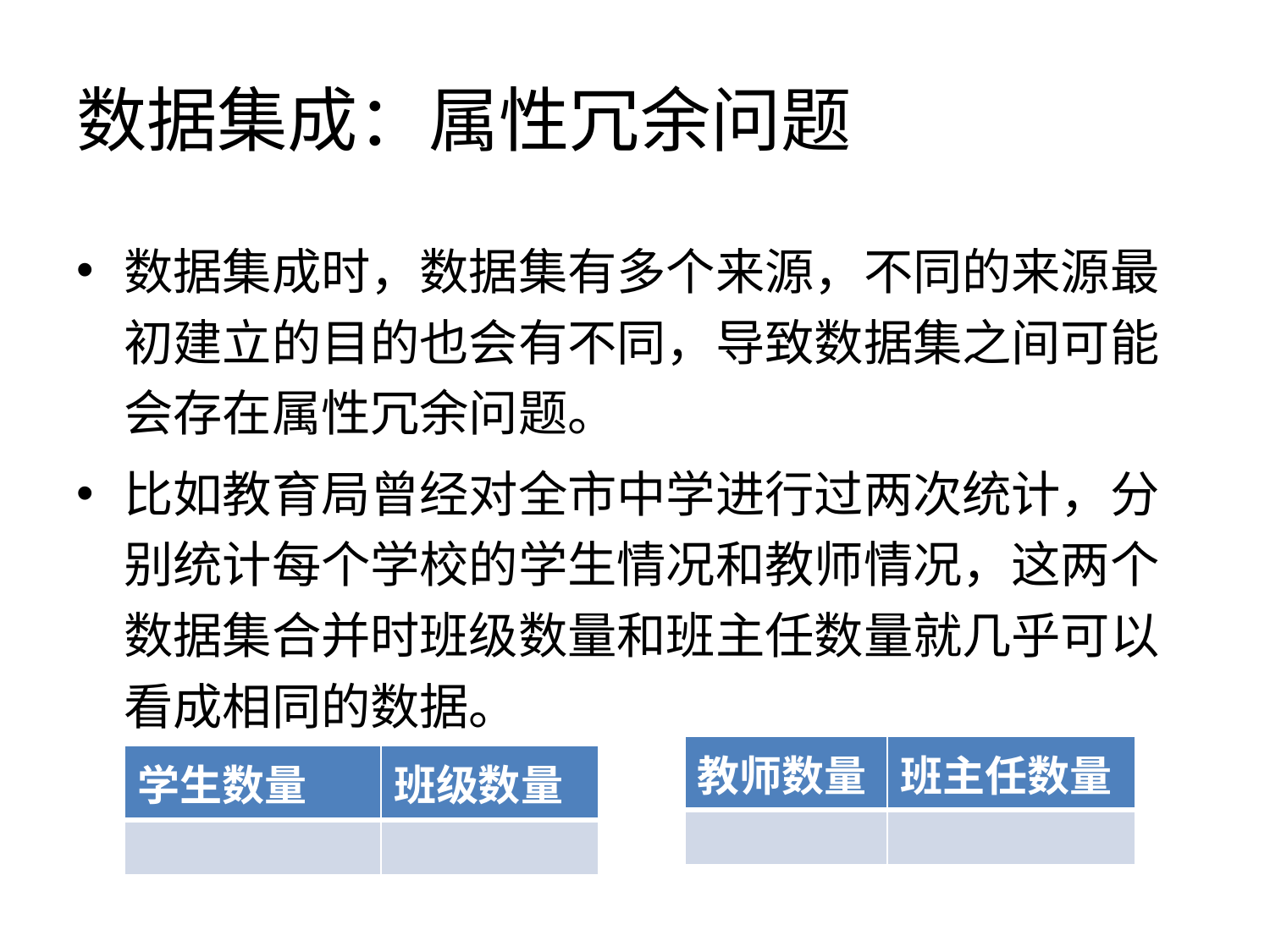

# 数据集成：属性冗余问题
数据集成时，数据集有多个来源，不同的来源最初建立的目的也会有不同，导致数据集之间可能会存在属性冗余问题。
比如教育局曾经对全市中学进行过两次统计，分别统计每个学校的学生情况和教师情况，这两个数据集合并时班级数量和班主任数量就几乎可以看成相同的数据。
| 教师数量 | 班主任数量 |
| --- | --- |
|  |  |
| 学生数量 | 班级数量 |
| --- | --- |
|  |  |